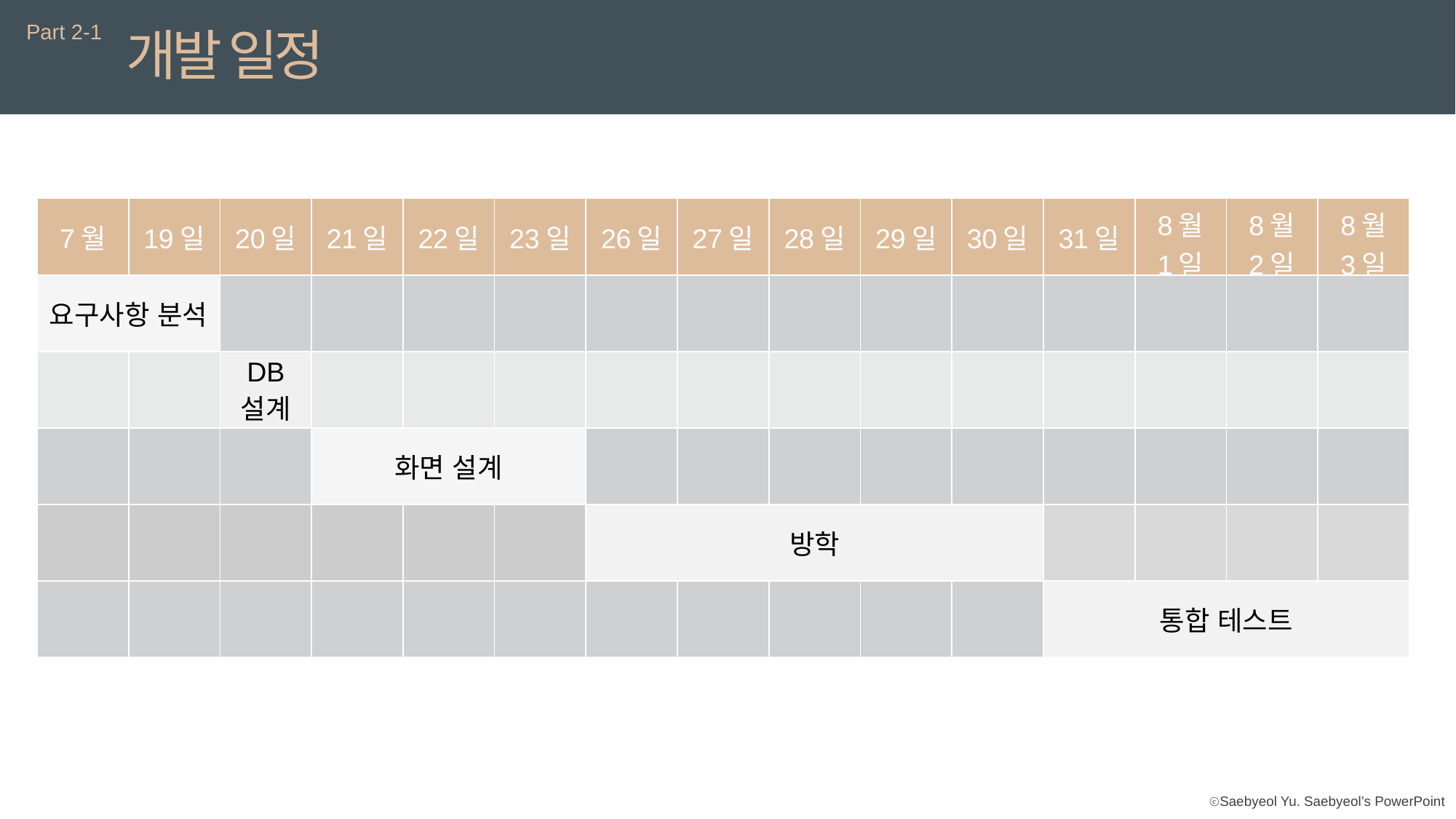

Part 2-1
개발 일정
| 7월 | 19일 | 20일 | 21일 | 22일 | 23일 | 26일 | 27일 | 28일 | 29일 | 30일 | 31일 | 8월 1일 | 8월 2일 | 8월 3일 |
| --- | --- | --- | --- | --- | --- | --- | --- | --- | --- | --- | --- | --- | --- | --- |
| 요구사항 분석 |  |  |  |  |  |  |  |  |  |  |  |  |  |  |
|  |  | DB 설계 |  |  |  |  |  |  |  |  |  |  |  |  |
|  |  |  | 화면 설계 |  |  |  |  |  |  |  |  |  |  |  |
|  |  |  |  |  |  | 방학 |  |  |  |  |  |  |  |  |
|  |  |  |  |  |  |  |  |  |  |  | 통합 테스트 |  |  |  |